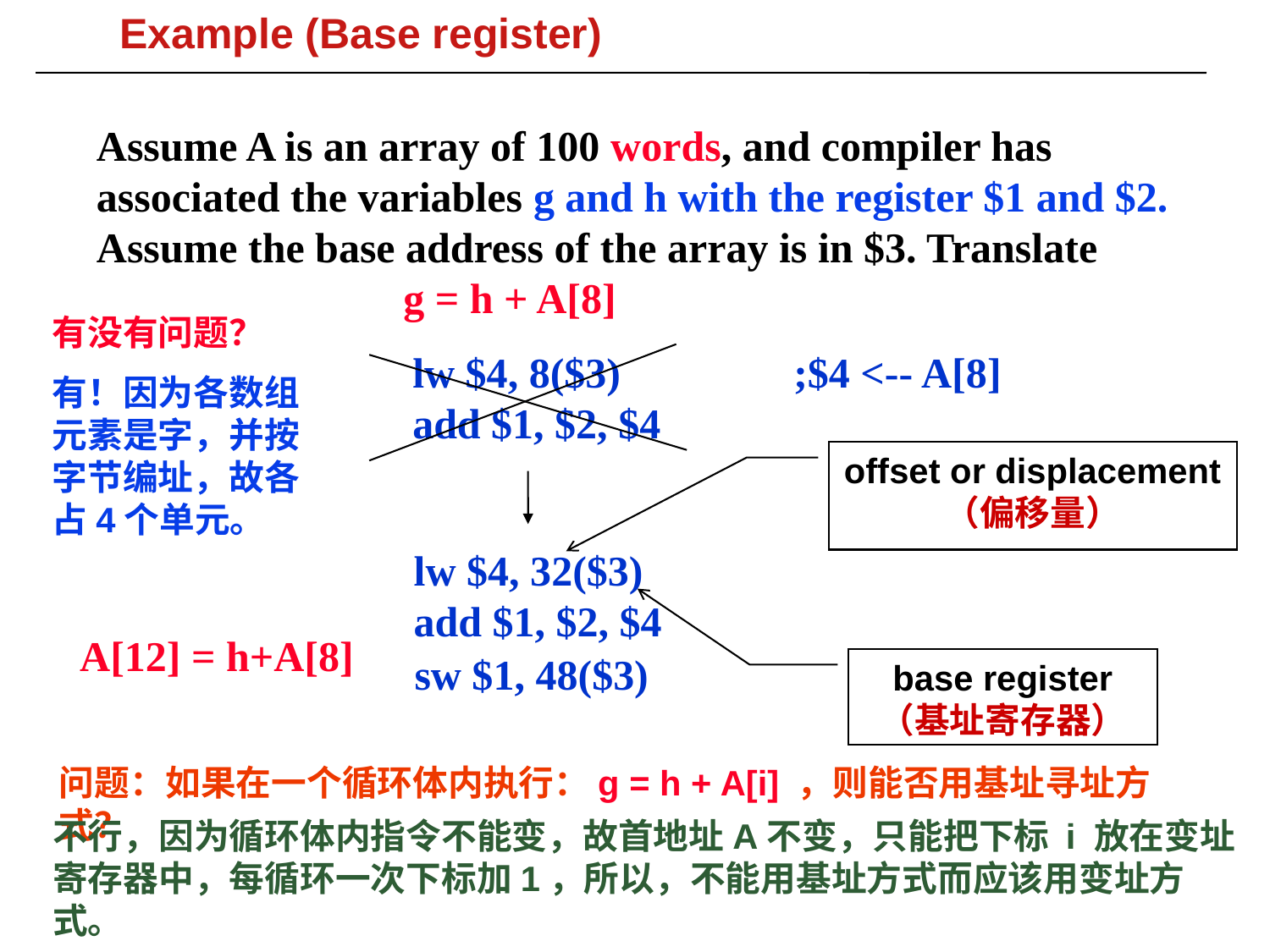

# Example (Base register)
Assume A is an array of 100 words, and compiler has
associated the variables g and h with the register $1 and $2.
Assume the base address of the array is in $3. Translate
     	                 g = h + A[8]
有没有问题？
有！因为各数组元素是字，并按字节编址，故各占4个单元。
lw $4, 8($3) 		;$4 <-- A[8]
add $1, $2, $4

offset or displacement
（偏移量）
lw $4, 32($3)
add $1, $2, $4
A[12] = h+A[8]
sw $1, 48($3)
base register
（基址寄存器）
问题：如果在一个循环体内执行：g = h + A[i] ，则能否用基址寻址方式？
不行，因为循环体内指令不能变，故首地址A不变，只能把下标 i 放在变址寄存器中，每循环一次下标加1，所以，不能用基址方式而应该用变址方式。